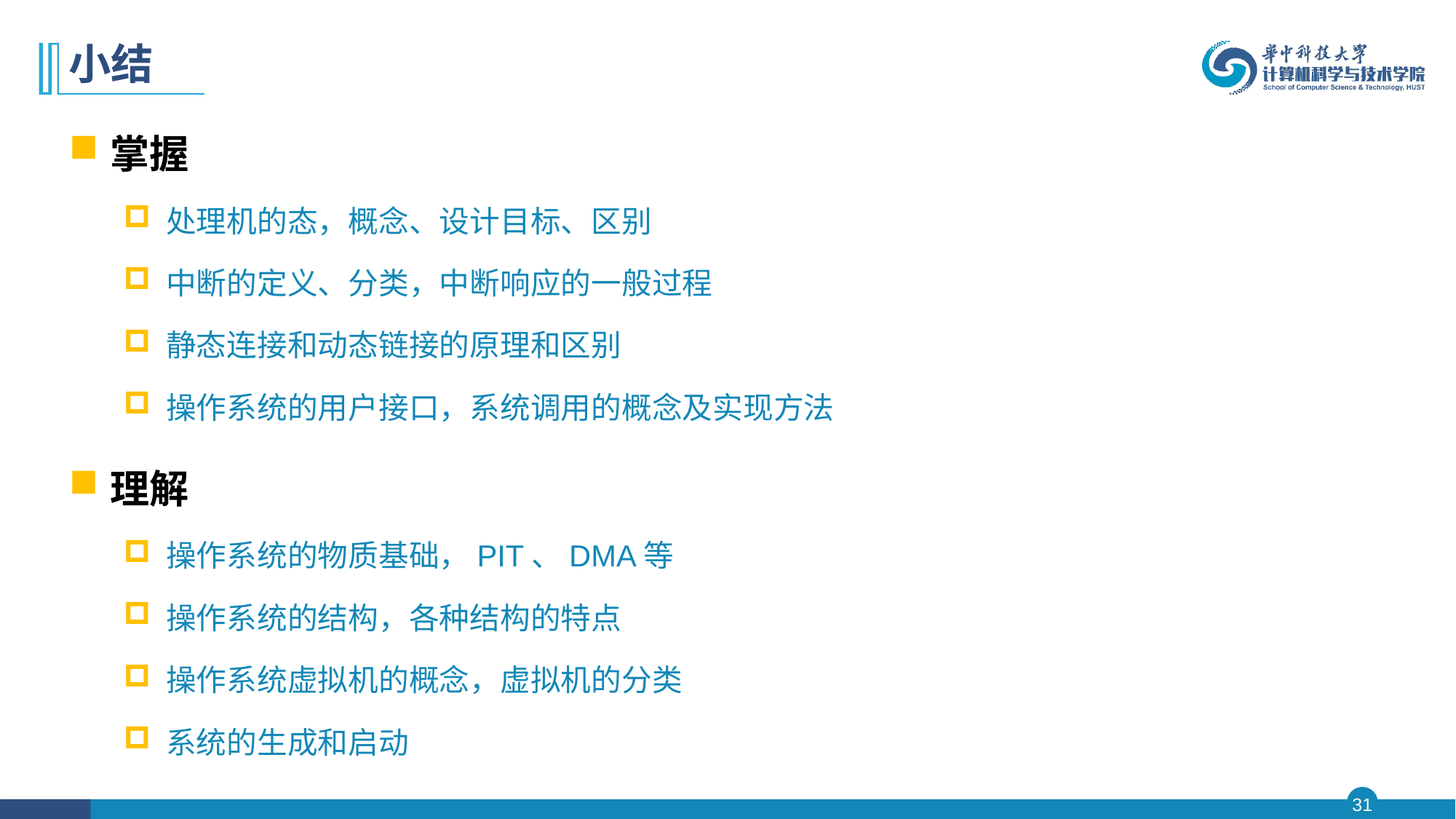

# 小结
掌握
处理机的态，概念、设计目标、区别
中断的定义、分类，中断响应的一般过程
静态连接和动态链接的原理和区别
操作系统的用户接口，系统调用的概念及实现方法
理解
操作系统的物质基础，PIT、DMA等
操作系统的结构，各种结构的特点
操作系统虚拟机的概念，虚拟机的分类
系统的生成和启动